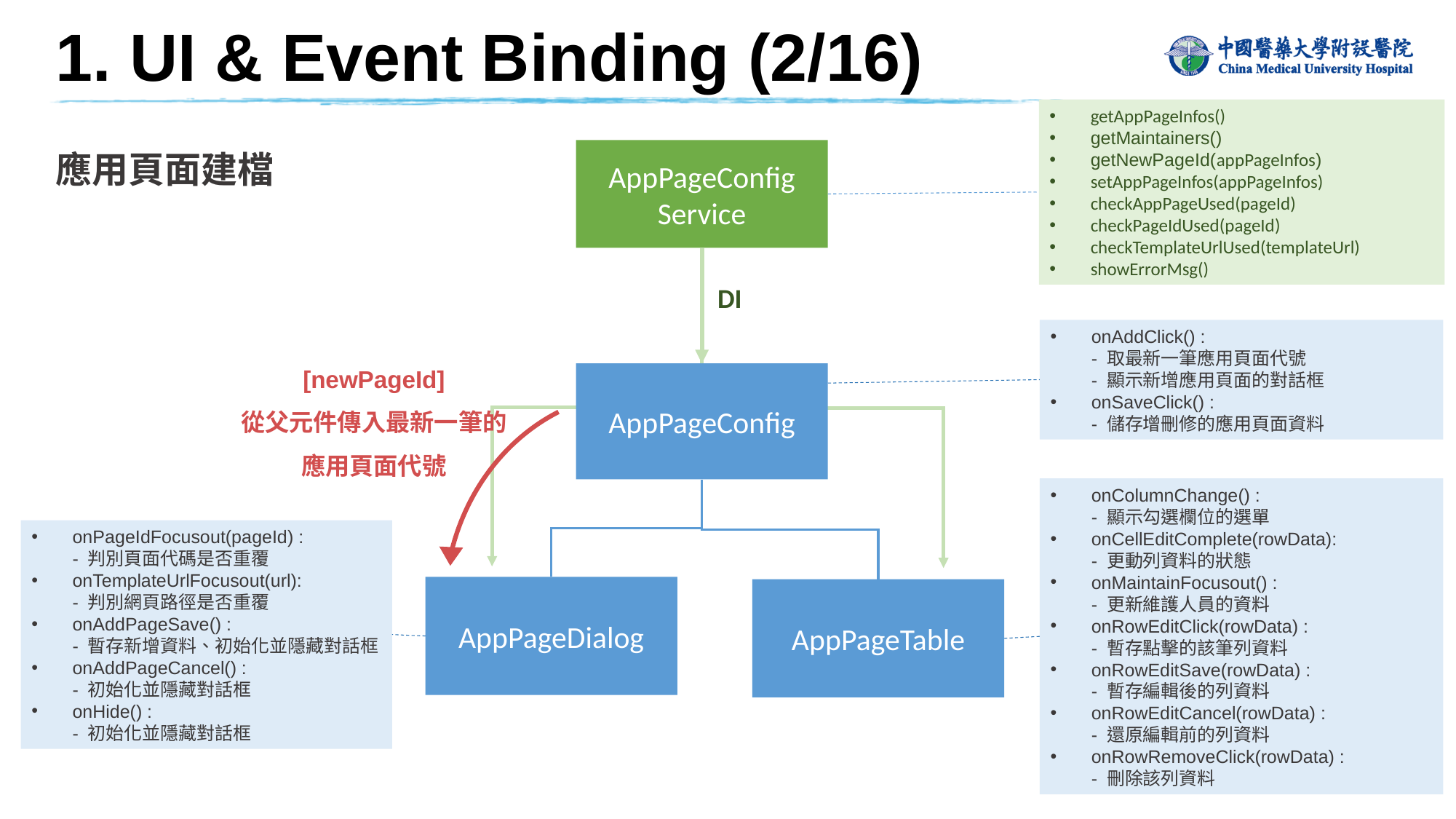

1. UI & Event Binding (2/16)
建檔系統

應用頁面建檔
   2-0 進入畫面
	2-1 新增目錄
                    * 自動產生頁面代號、版本、路徑，
                       可再手動更改
                    * 判別頁面代號、網頁路徑是否重覆
            2-2 搜尋目錄
        * 以頁面標題搜尋
2-3 瀏覽目錄
        * 自訂顯示欄位
        * 點選欄位標題，提供排序
        * 游標移到項目，呈灰背景
2-4 修改目錄
        * 點選編輯，直接於表格上進行修改
        * 修改過的內容，呈藍色識別
2-5 刪除目錄
        * 點選刪除按鈕，該筆選單項目消失
        * 若目錄被應用程式使用，跳出通知
2-6 儲存目錄
        * 把更動內容儲存至資料庫
getAppPageInfos()
getMaintainers()
getNewPageId(appPageInfos)
setAppPageInfos(appPageInfos)
checkAppPageUsed(pageId)
checkPageIdUsed(pageId)
checkTemplateUrlUsed(templateUrl)
showErrorMsg()
AppPageConfig
Service
DI
onAddClick() :
- 取最新一筆應用頁面代號
- 顯示新增應用頁面的對話框
onSaveClick() :
- 儲存增刪修的應用頁面資料
[newPageId]
從父元件傳入最新一筆的
應用頁面代號
AppPageConfig

onPageIdFocusout(pageId) :
- 判別頁面代碼是否重覆
onTemplateUrlFocusout(url):
- 判別網頁路徑是否重覆
onAddPageSave() :
- 暫存新增資料、初始化並隱藏對話框
onAddPageCancel() :
- 初始化並隱藏對話框
onHide() :
- 初始化並隱藏對話框
AppPageDialog
AppPageTable
應用頁面建檔
onColumnChange() :
- 顯示勾選欄位的選單
onCellEditComplete(rowData):
- 更動列資料的狀態
onMaintainFocusout() :
- 更新維護人員的資料
onRowEditClick(rowData) :
- 暫存點擊的該筆列資料
onRowEditSave(rowData) :
- 暫存編輯後的列資料
onRowEditCancel(rowData) :
- 還原編輯前的列資料
onRowRemoveClick(rowData) :
- 刪除該列資料